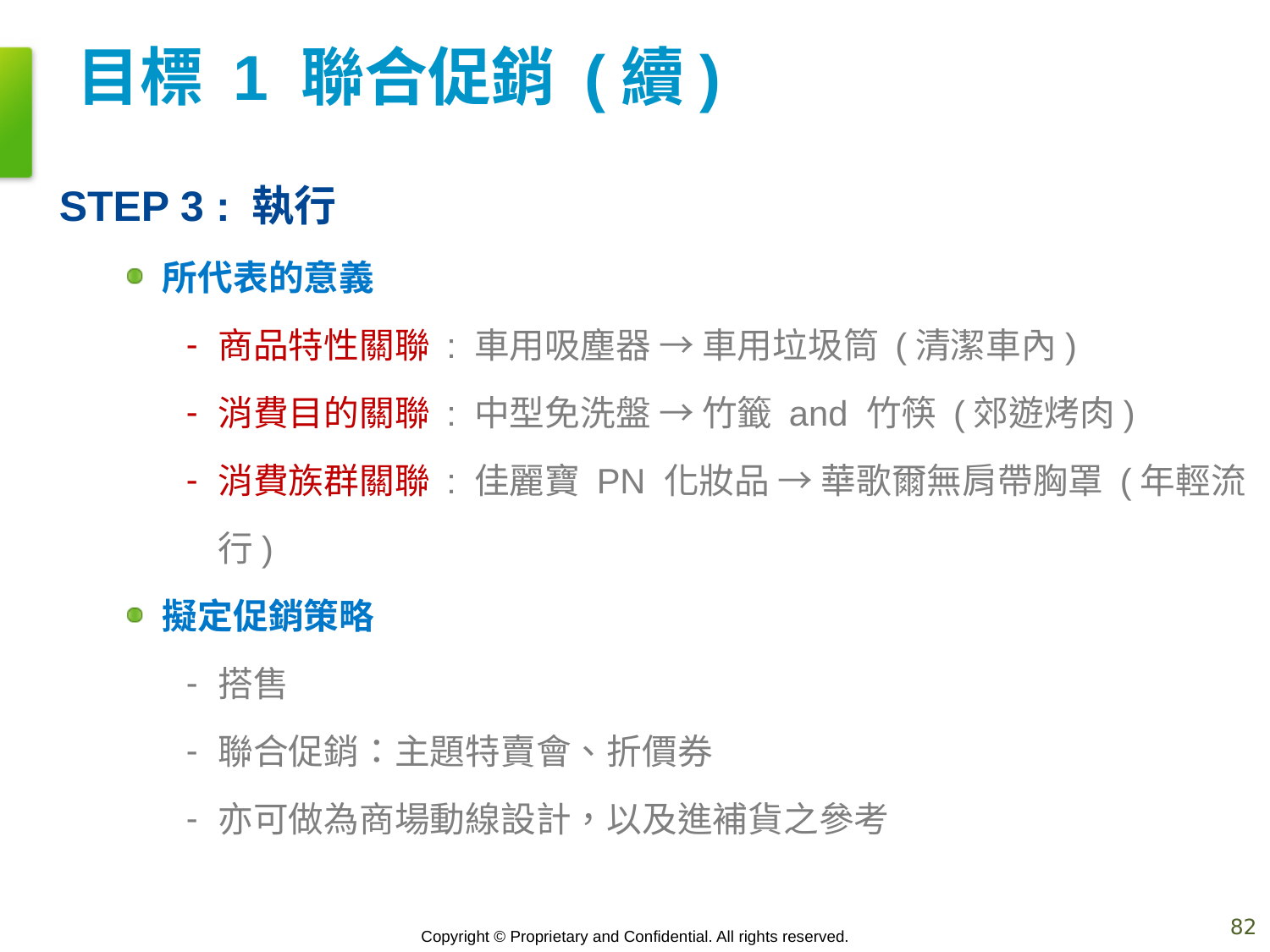

# 目標 1 聯合促銷 (續)
STEP 3 : 執行
所代表的意義
商品特性關聯 : 車用吸塵器 → 車用垃圾筒 (清潔車內)
消費目的關聯 : 中型免洗盤 → 竹籤 and 竹筷 (郊遊烤肉)
消費族群關聯 : 佳麗寶 PN 化妝品 → 華歌爾無肩帶胸罩 (年輕流行)
擬定促銷策略
搭售
聯合促銷：主題特賣會、折價券
亦可做為商場動線設計，以及進補貨之參考

82